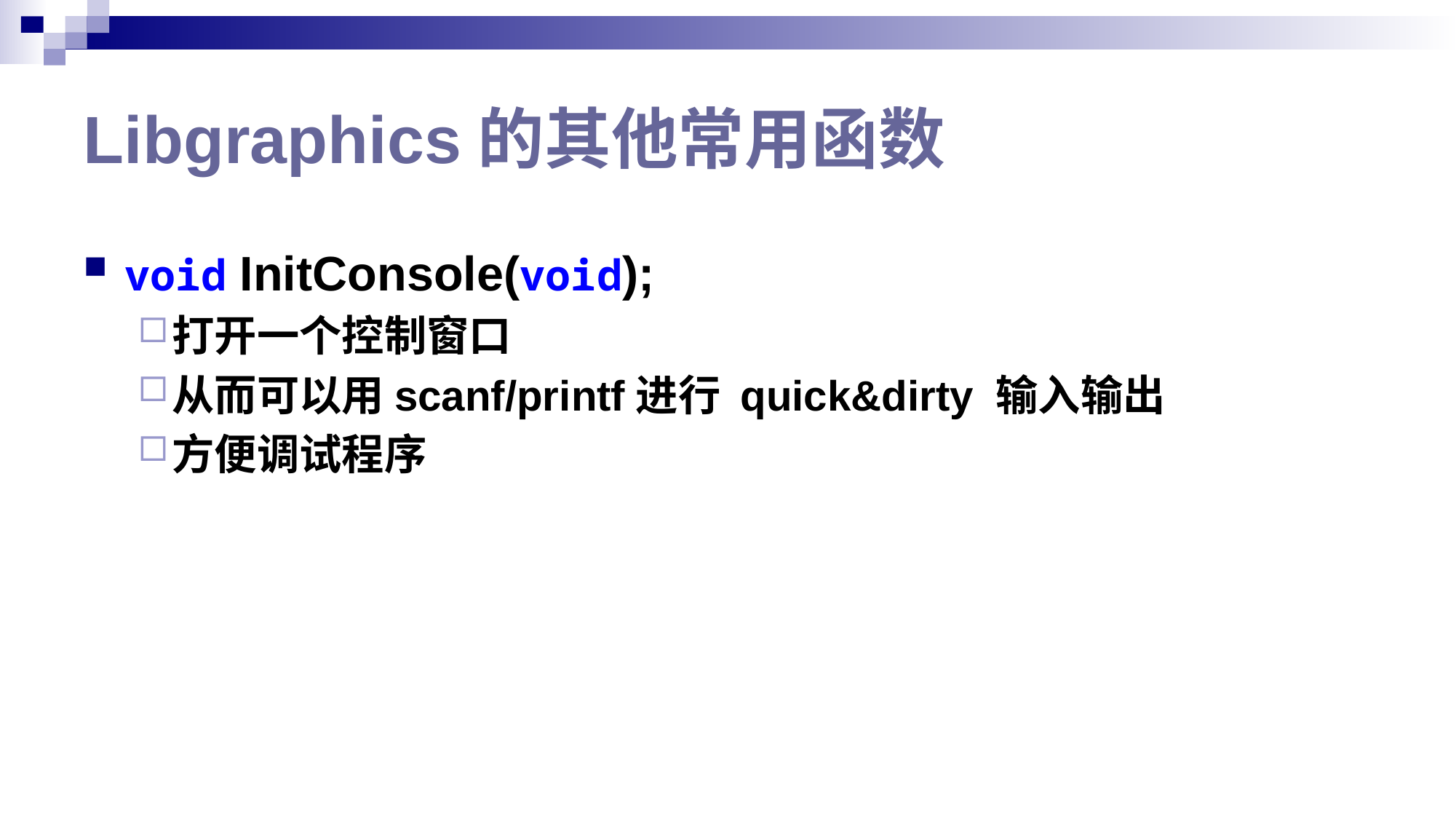

# Libgraphics的其他常用函数
void InitConsole(void);
打开一个控制窗口
从而可以用scanf/printf进行 quick&dirty 输入输出
方便调试程序